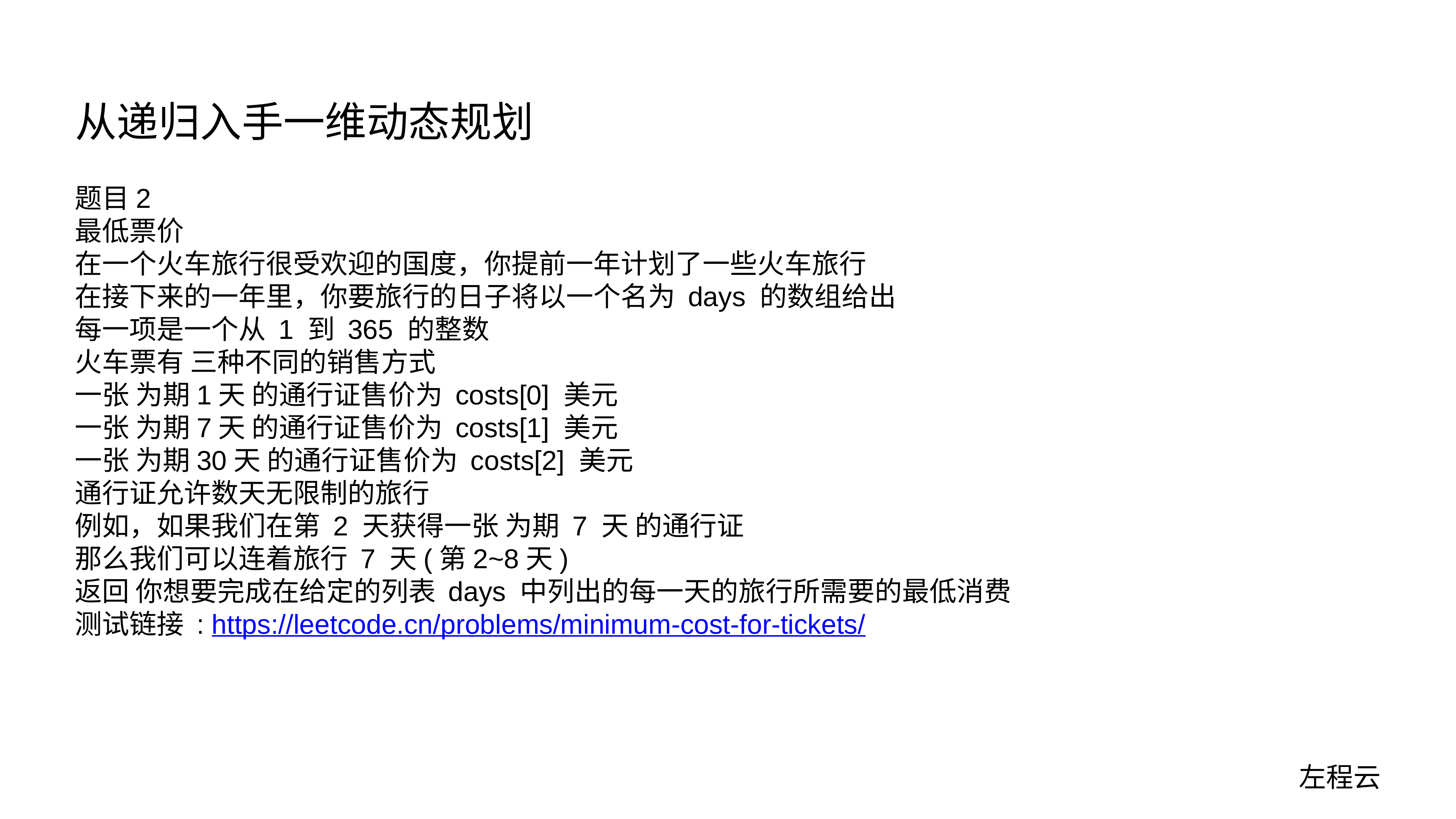

# 从递归入手一维动态规划
题目2
最低票价
在一个火车旅行很受欢迎的国度，你提前一年计划了一些火车旅行
在接下来的一年里，你要旅行的日子将以一个名为 days 的数组给出
每一项是一个从 1 到 365 的整数
火车票有 三种不同的销售方式
一张 为期1天 的通行证售价为 costs[0] 美元
一张 为期7天 的通行证售价为 costs[1] 美元
一张 为期30天 的通行证售价为 costs[2] 美元
通行证允许数天无限制的旅行
例如，如果我们在第 2 天获得一张 为期 7 天 的通行证
那么我们可以连着旅行 7 天(第2~8天)
返回 你想要完成在给定的列表 days 中列出的每一天的旅行所需要的最低消费
测试链接 : https://leetcode.cn/problems/minimum-cost-for-tickets/
左程云